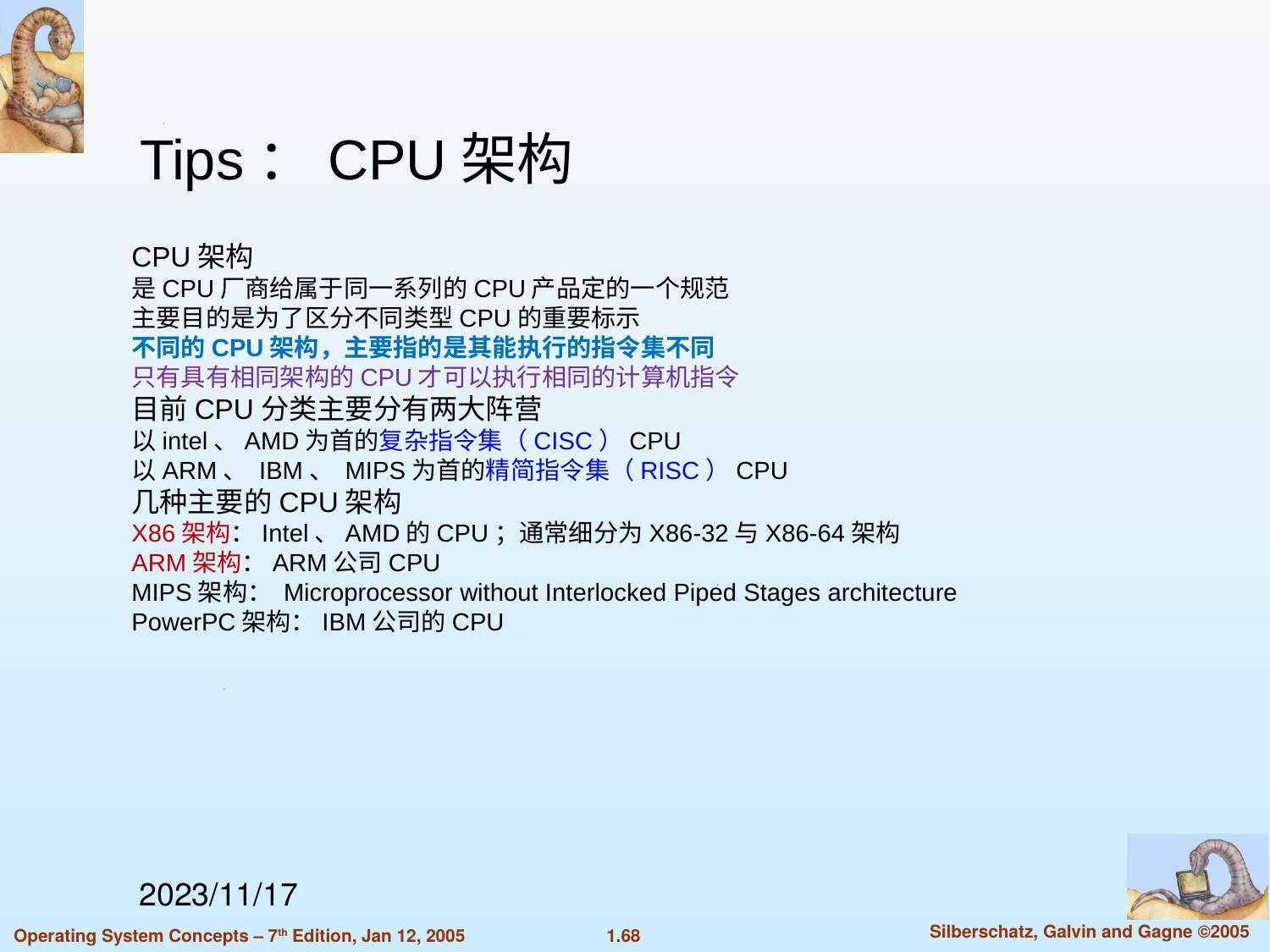

Tips：CPU架构
CPU架构
是CPU厂商给属于同一系列的CPU产品定的一个规范
主要目的是为了区分不同类型CPU的重要标示
不同的CPU架构，主要指的是其能执行的指令集不同
只有具有相同架构的CPU才可以执行相同的计算机指令
目前CPU分类主要分有两大阵营
以intel、AMD为首的复杂指令集（CISC）CPU
以ARM、 IBM、 MIPS为首的精简指令集（RISC）CPU
几种主要的CPU架构
X86架构：Intel、AMD的CPU；通常细分为X86-32与X86-64架构
ARM架构：ARM公司CPU
MIPS架构： Microprocessor without Interlocked Piped Stages architecture
PowerPC架构：IBM公司的CPU

2023/11/17